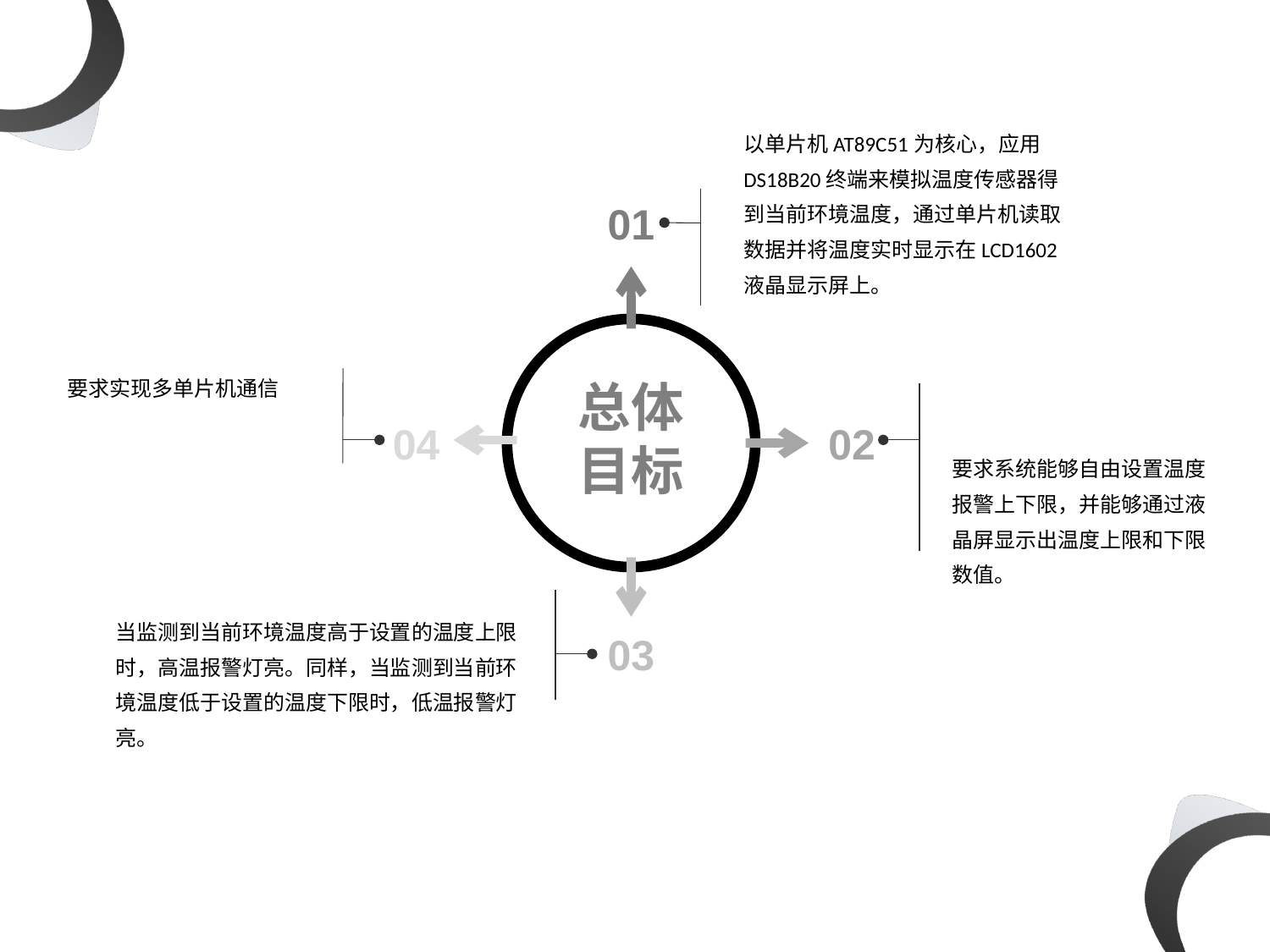

以单片机AT89C51为核心，应用DS18B20终端来模拟温度传感器得到当前环境温度，通过单片机读取数据并将温度实时显示在LCD1602液晶显示屏上。
01

总体目标
要求实现多单片机通信
04
02
要求系统能够自由设置温度报警上下限，并能够通过液晶屏显示出温度上限和下限数值。
当监测到当前环境温度高于设置的温度上限时，高温报警灯亮。同样，当监测到当前环境温度低于设置的温度下限时，低温报警灯亮。
03